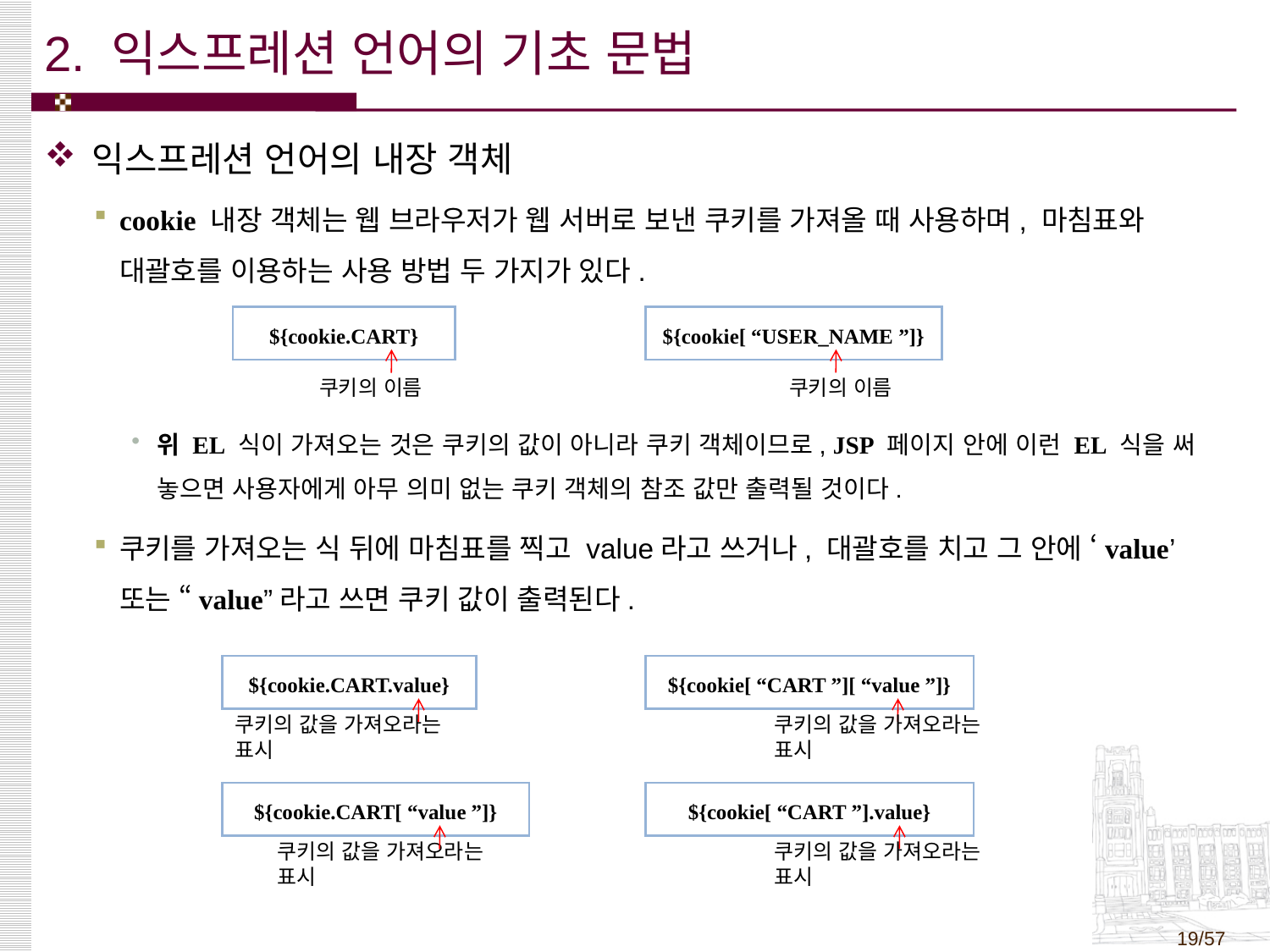

# 2. 익스프레션 언어의 기초 문법
익스프레션 언어의 내장 객체
cookie 내장 객체는 웹 브라우저가 웹 서버로 보낸 쿠키를 가져올 때 사용하며, 마침표와 대괄호를 이용하는 사용 방법 두 가지가 있다.

위 EL 식이 가져오는 것은 쿠키의 값이 아니라 쿠키 객체이므로, JSP 페이지 안에 이런 EL 식을 써 놓으면 사용자에게 아무 의미 없는 쿠키 객체의 참조 값만 출력될 것이다.
쿠키를 가져오는 식 뒤에 마침표를 찍고 value라고 쓰거나, 대괄호를 치고 그 안에 ‘value’또는 “value”라고 쓰면 쿠키 값이 출력된다.

| ${cookie.CART} |
| --- |
| ${cookie[ “USER\_NAME ”]} |
| --- |
쿠키의 이름
       쿠키의 이름
| ${cookie.CART.value} |
| --- |
| ${cookie[ “CART ”][ “value ”]} |
| --- |
쿠키의 값을 가져오라는 표시
쿠키의 값을 가져오라는 표시
| ${cookie.CART[ “value ”]} |
| --- |
| ${cookie[ “CART ”].value} |
| --- |
쿠키의 값을 가져오라는 표시
쿠키의 값을 가져오라는 표시